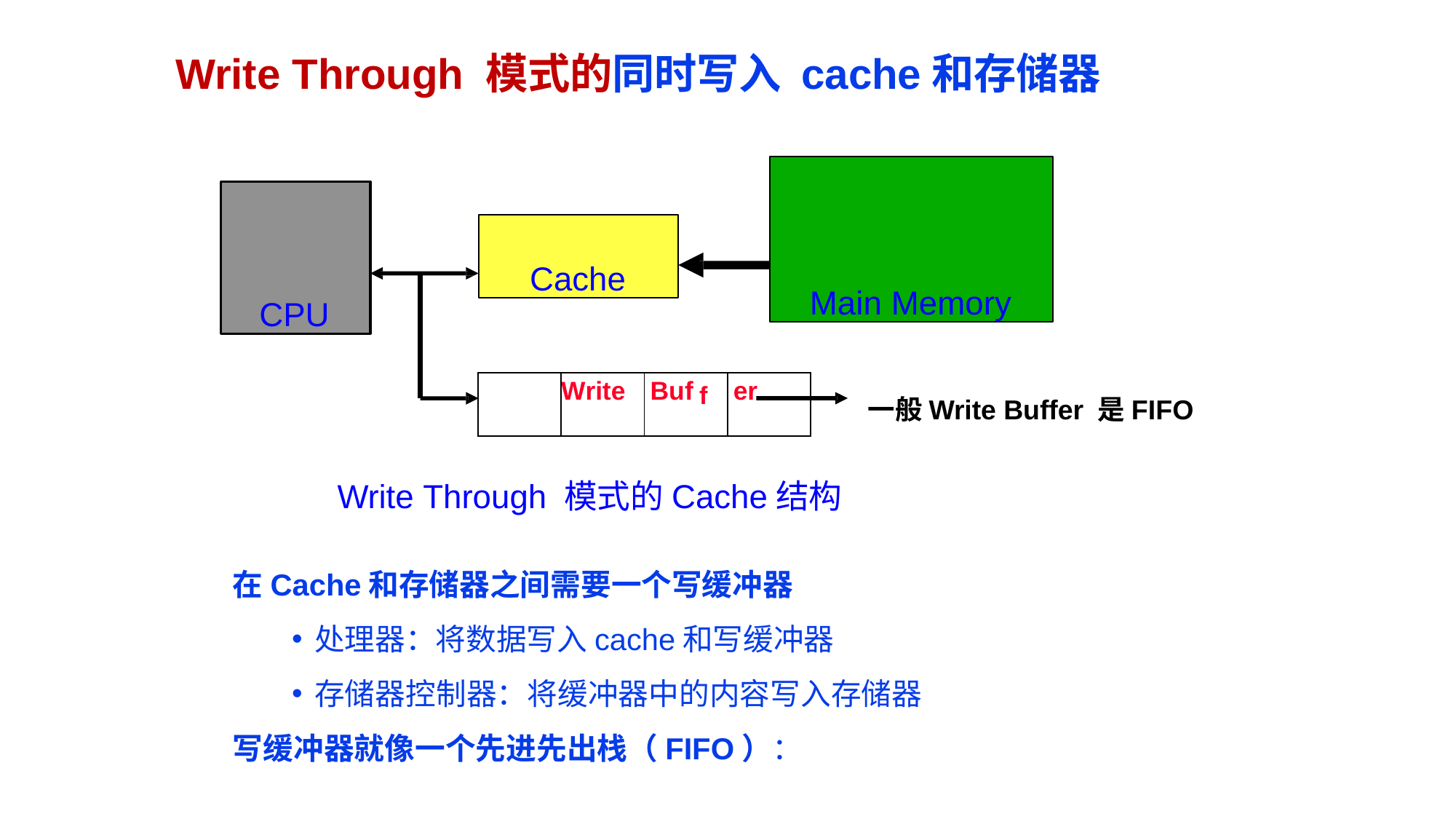

# Write Through 模式的同时写入 cache和存储器

Main Memory

CPU

Cache

一般Write Buffer 是FIFO
|  | Write | Buf | er |
| --- | --- | --- | --- |
f

Write Through 模式的Cache结构
在Cache和存储器之间需要一个写缓冲器
处理器：将数据写入cache和写缓冲器
存储器控制器：将缓冲器中的内容写入存储器
写缓冲器就像一个先进先出栈（FIFO）：